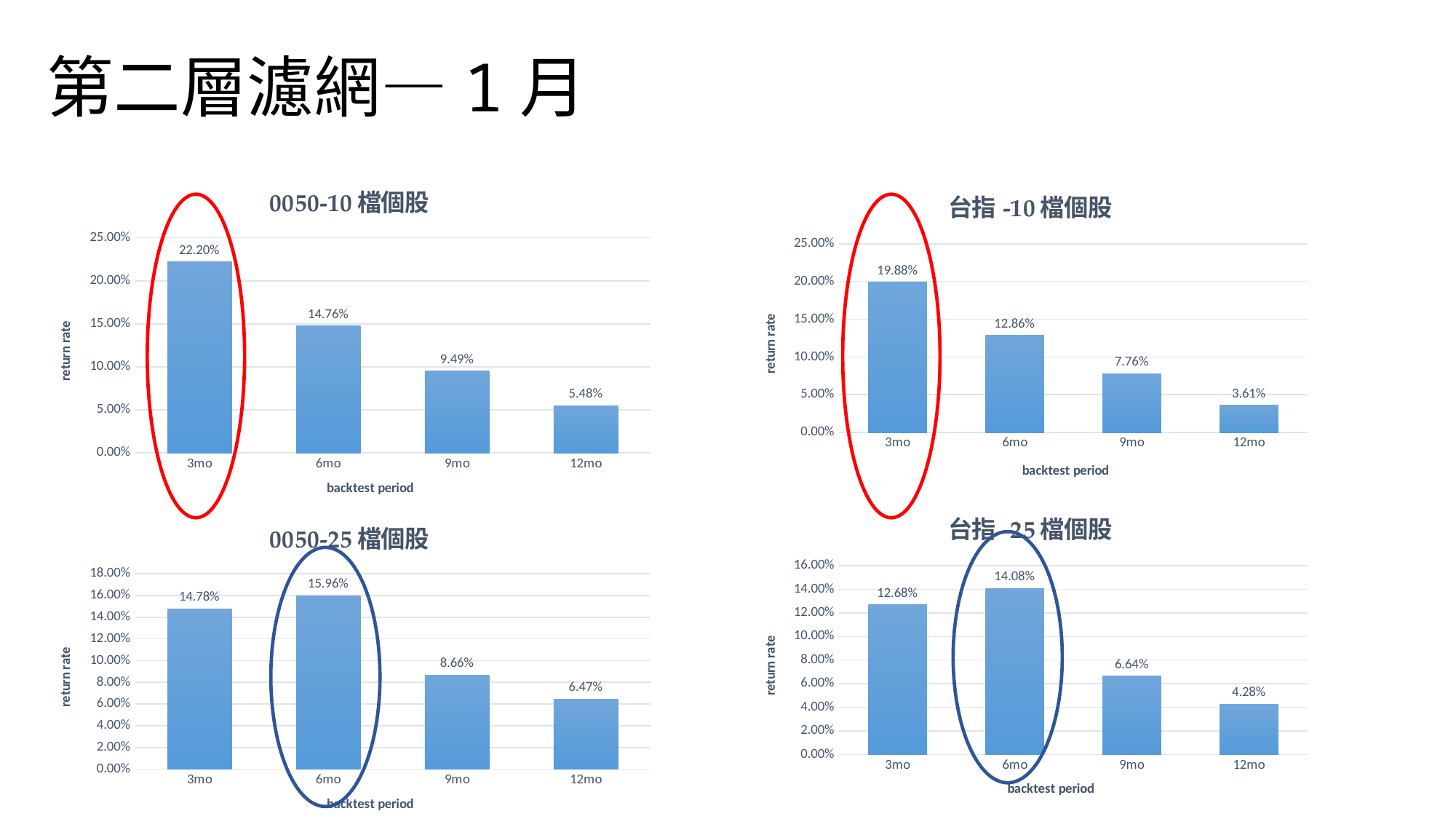

# 第二層濾網—1月

### Chart: 0050-10檔個股

| Category |  |
|---|---|
| 3mo | 0.22203154373877548 |
| 6mo | 0.1476004222337662 |
| 9mo | 0.09487619549387752 |
| 12mo | 0.05475608894693878 |

### Chart: 台指-10檔個股

| Category |  |
|---|---|
| 3mo | 0.19875917216326533 |
| 6mo | 0.12863399350649352 |
| 9mo | 0.07764898310204082 |
| 12mo | 0.036062501044897964 |

### Chart: 台指-25檔個股

| Category |  |
|---|---|
| 3mo | 0.1268461002318367 |
| 6mo | 0.14077076280519477 |
| 9mo | 0.06637610141387755 |
| 12mo | 0.04279378908734693 |

### Chart: 0050-25檔個股

| Category |  |
|---|---|
| 3mo | 0.14778874232816333 |
| 6mo | 0.15960644814545452 |
| 9mo | 0.08664363820408161 |
| 12mo | 0.06474895689795919 |